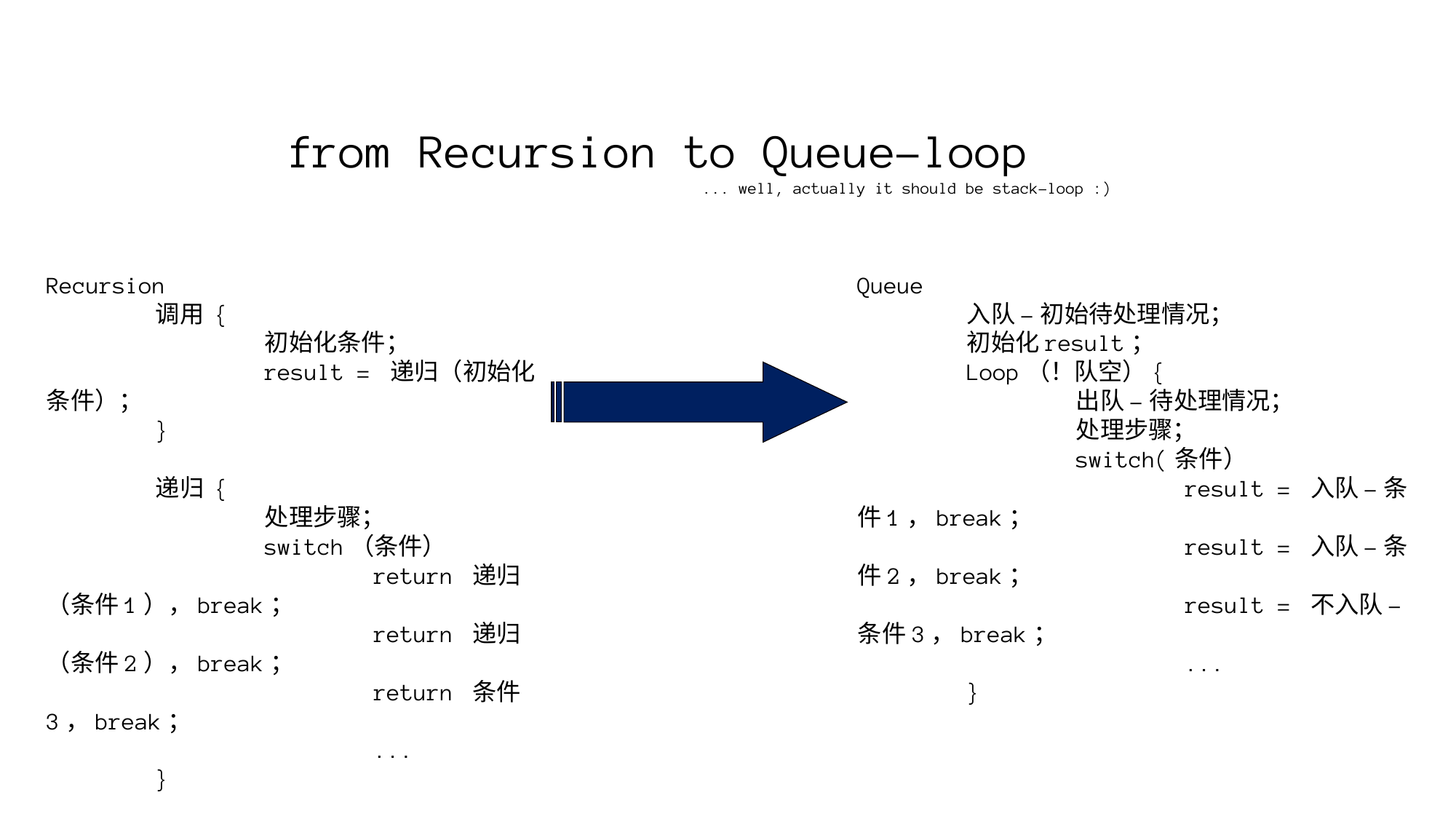

from Recursion to Queue-loop
... well, actually it should be stack-loop :)
Recursion
	调用 {
		初始化条件；
		result = 递归（初始化条件）；
	}

	递归 {
		处理步骤；
		switch（条件）
			return 递归（条件1），break；
			return 递归（条件2），break；
			return 条件3，break；
			...
	}
Queue
	入队-初始待处理情况；
	初始化result；
	Loop（！队空）{
		出队-待处理情况；
		处理步骤；
		switch(条件）
			result = 入队-条件1，break；
			result = 入队-条件2，break；
			result = 不入队-条件3，break；
			...
	}